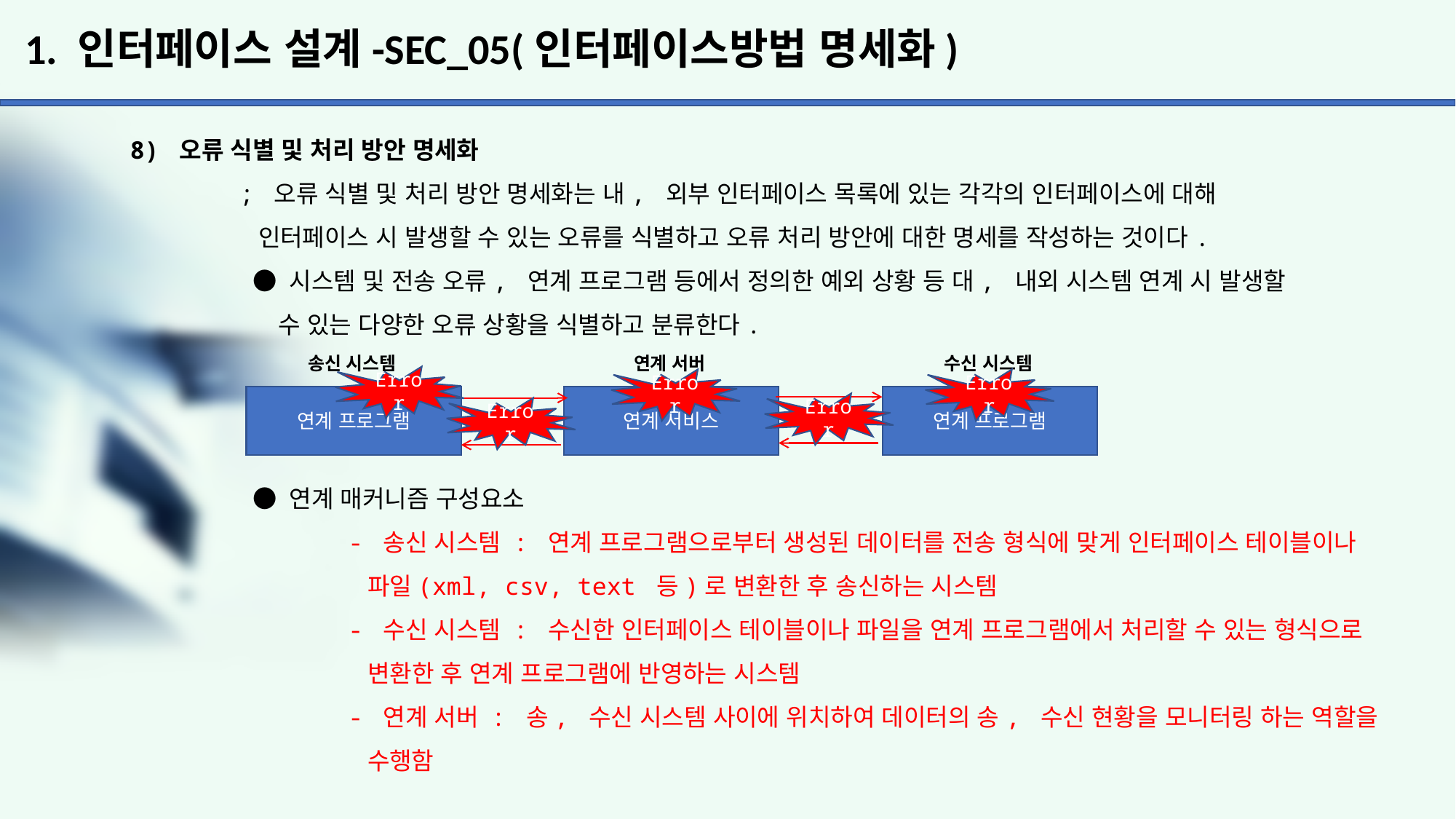

# 1. 인터페이스 설계-SEC_05(인터페이스방법 명세화)
8) 오류 식별 및 처리 방안 명세화
	; 오류 식별 및 처리 방안 명세화는 내, 외부 인터페이스 목록에 있는 각각의 인터페이스에 대해
	  인터페이스 시 발생할 수 있는 오류를 식별하고 오류 처리 방안에 대한 명세를 작성하는 것이다.
	  ● 시스템 및 전송 오류, 연계 프로그램 등에서 정의한 예외 상황 등 대, 내외 시스템 연계 시 발생할
	     수 있는 다양한 오류 상황을 식별하고 분류한다.

	  ● 연계 매커니즘 구성요소
		- 송신 시스템 : 연계 프로그램으로부터 생성된 데이터를 전송 형식에 맞게 인터페이스 테이블이나
		  파일(xml, csv, text 등)로 변환한 후 송신하는 시스템
		- 수신 시스템 : 수신한 인터페이스 테이블이나 파일을 연계 프로그램에서 처리할 수 있는 형식으로
		  변환한 후 연계 프로그램에 반영하는 시스템
		- 연계 서버 : 송, 수신 시스템 사이에 위치하여 데이터의 송, 수신 현황을 모니터링 하는 역할을
		  수행함
송신 시스템
연계 서버
수신 시스템
Error
Error
Error
연계 프로그램
연계 서비스
연계 프로그램
Error
Error